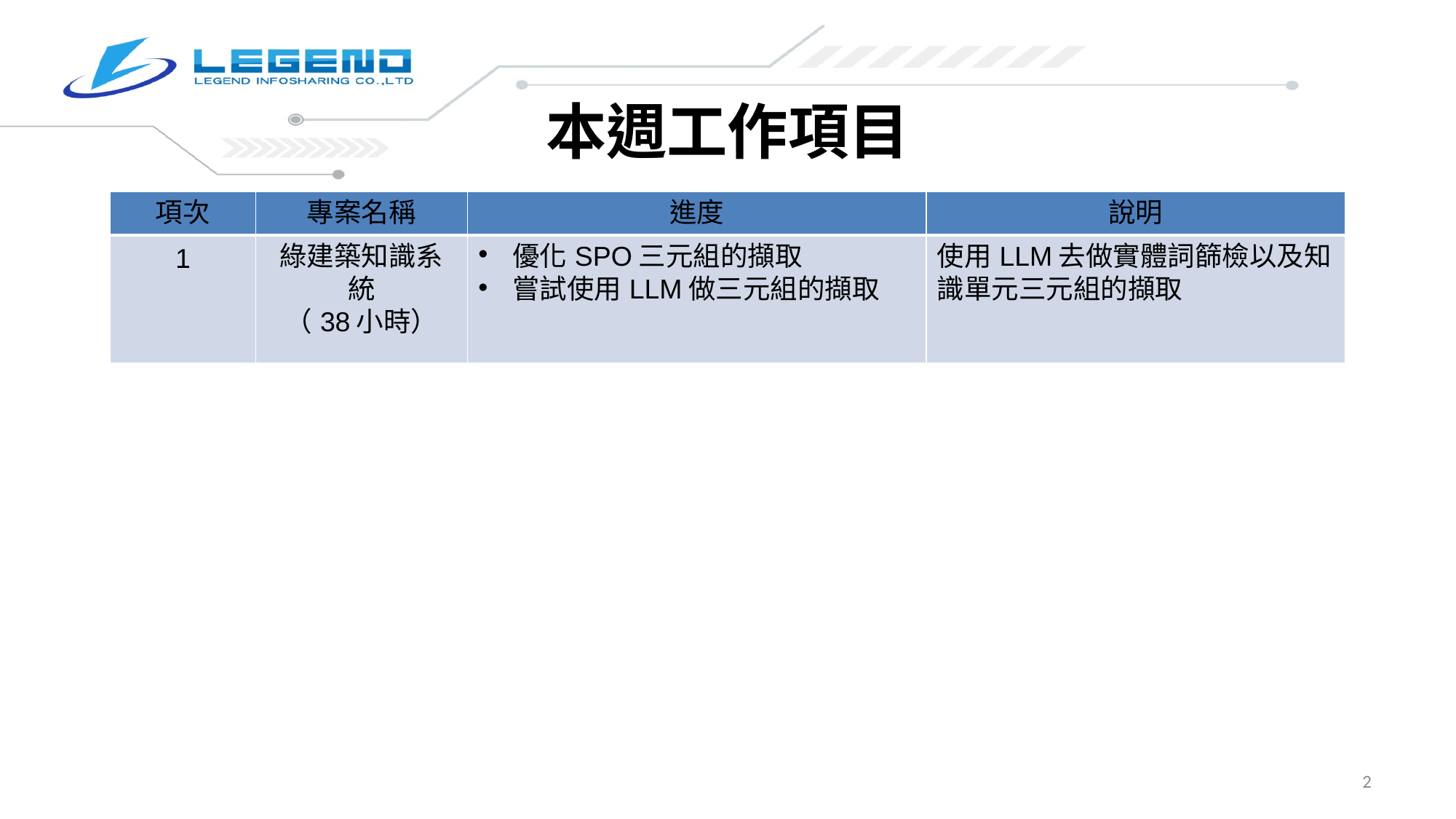

# 本週工作項目
| 項次 | 專案名稱 | 進度 | 說明 |
| --- | --- | --- | --- |
| 1 | 綠建築知識系統 （38小時） | 優化SPO三元組的擷取 嘗試使用LLM做三元組的擷取 | 使用LLM去做實體詞篩檢以及知識單元三元組的擷取 |
2